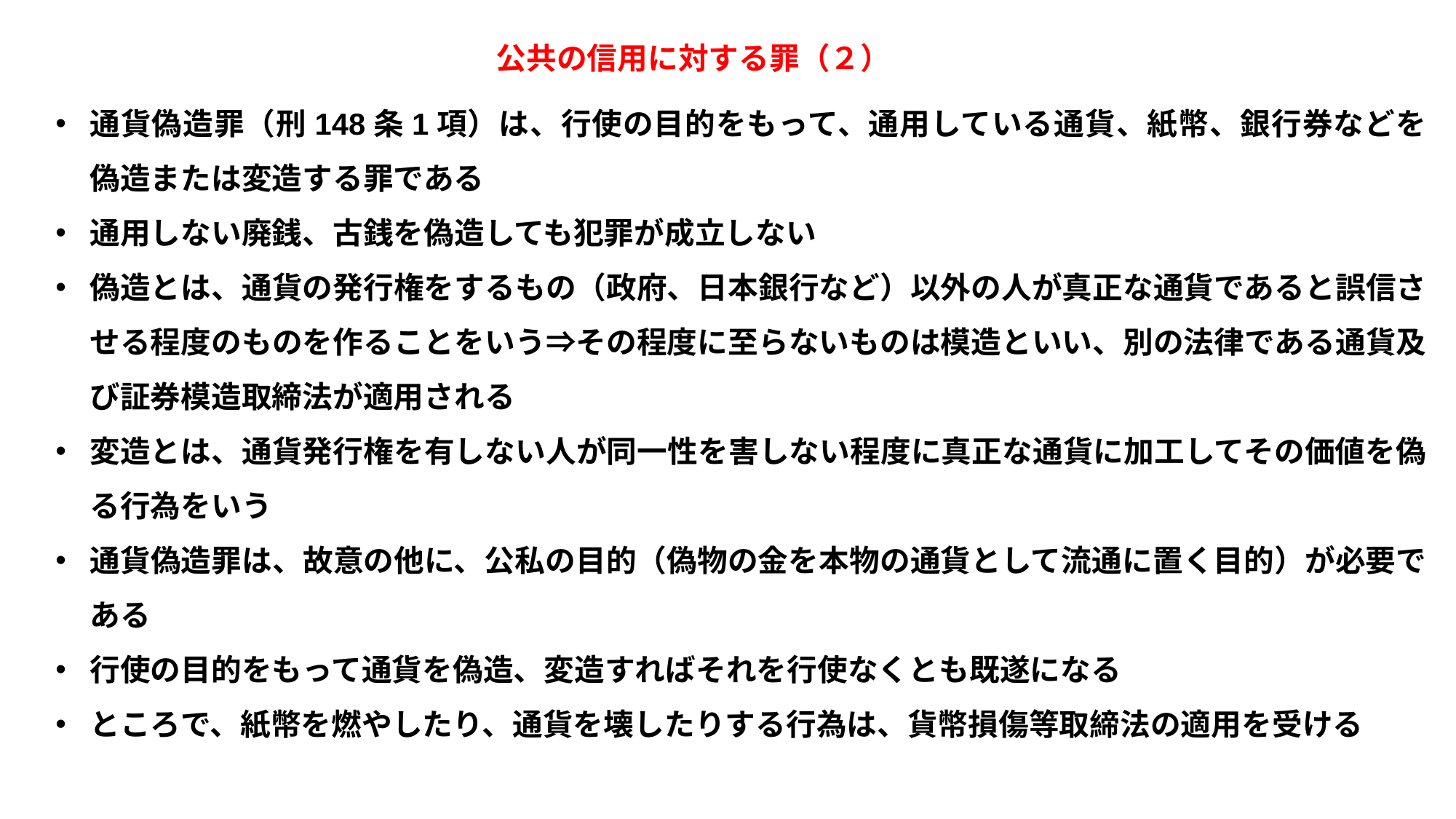

公共の信用に対する罪（２）
通貨偽造罪（刑148条1項）は、行使の目的をもって、通用している通貨、紙幣、銀行券などを偽造または変造する罪である
通用しない廃銭、古銭を偽造しても犯罪が成立しない
偽造とは、通貨の発行権をするもの（政府、日本銀行など）以外の人が真正な通貨であると誤信させる程度のものを作ることをいう⇒その程度に至らないものは模造といい、別の法律である通貨及び証券模造取締法が適用される
変造とは、通貨発行権を有しない人が同一性を害しない程度に真正な通貨に加工してその価値を偽る行為をいう
通貨偽造罪は、故意の他に、公私の目的（偽物の金を本物の通貨として流通に置く目的）が必要である
行使の目的をもって通貨を偽造、変造すればそれを行使なくとも既遂になる
ところで、紙幣を燃やしたり、通貨を壊したりする行為は、貨幣損傷等取締法の適用を受ける